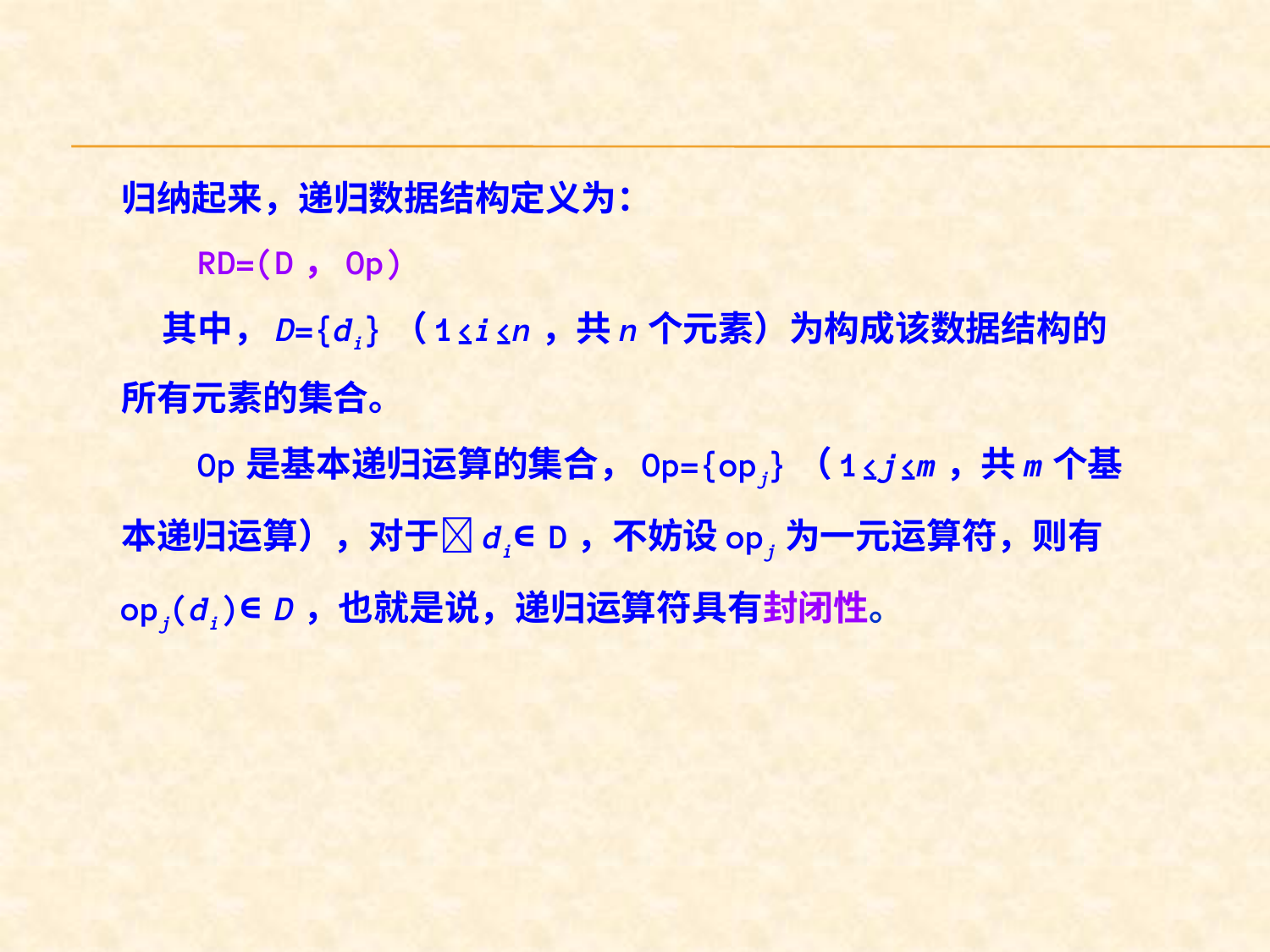

归纳起来，递归数据结构定义为：
    RD=(D，Op)
    其中，D={di}（1≤i≤n，共n个元素）为构成该数据结构的所有元素的集合。
    Op是基本递归运算的集合，Op={opj}（1≤j≤m，共m个基本递归运算），对于∀di∈D，不妨设opj为一元运算符，则有opj(di)∈D，也就是说，递归运算符具有封闭性。